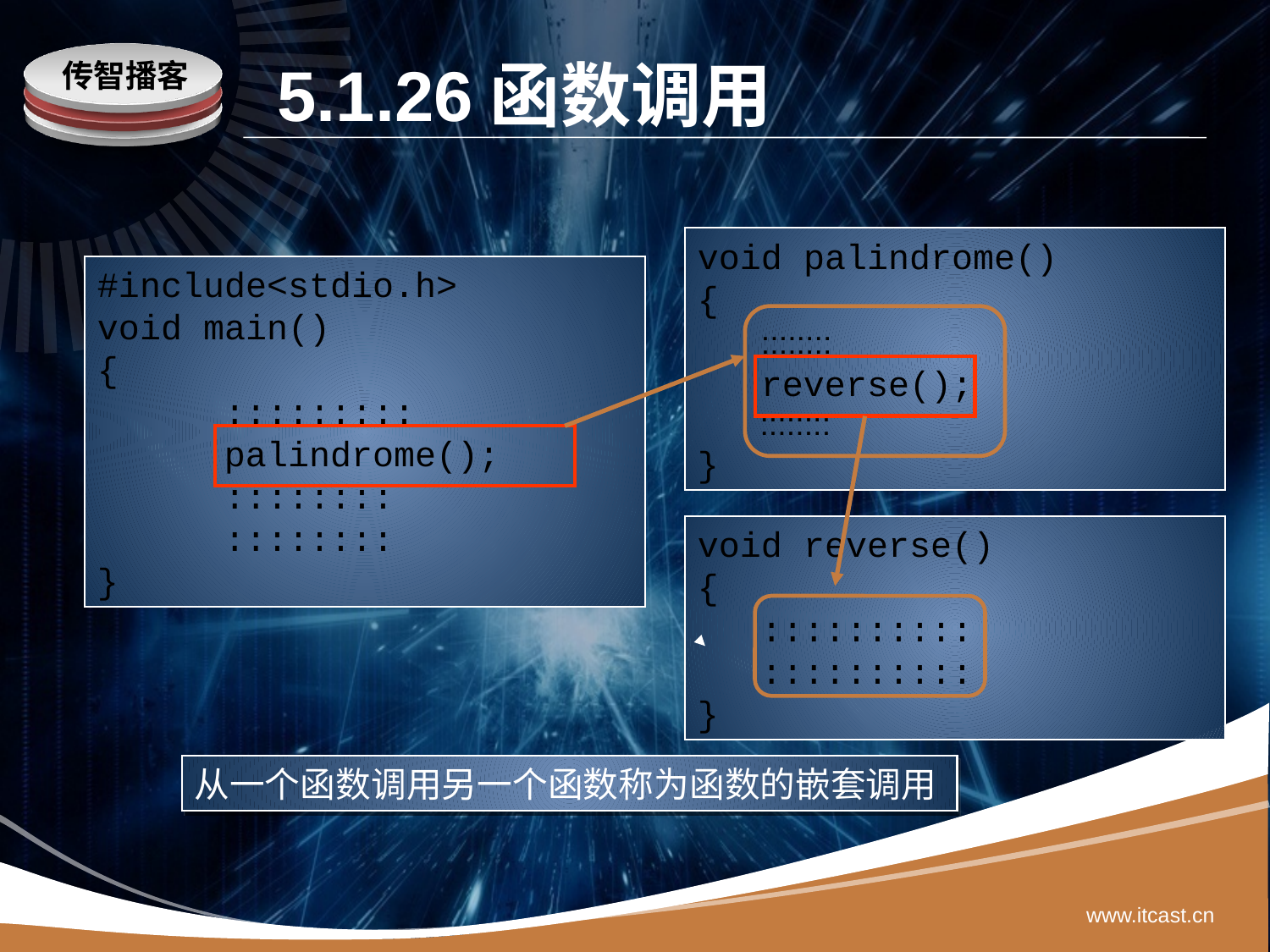

# 5.1.26函数调用
void palindrome()
{
   ::::::::
   reverse();
       ::::::::
}
#include<stdio.h>
void main()
{
	:::::::::
	palindrome();
	::::::::
	::::::::
}

void reverse()
{
   ::::::::::
   ::::::::::
}

从一个函数调用另一个函数称为函数的嵌套调用
www.itcast.cn